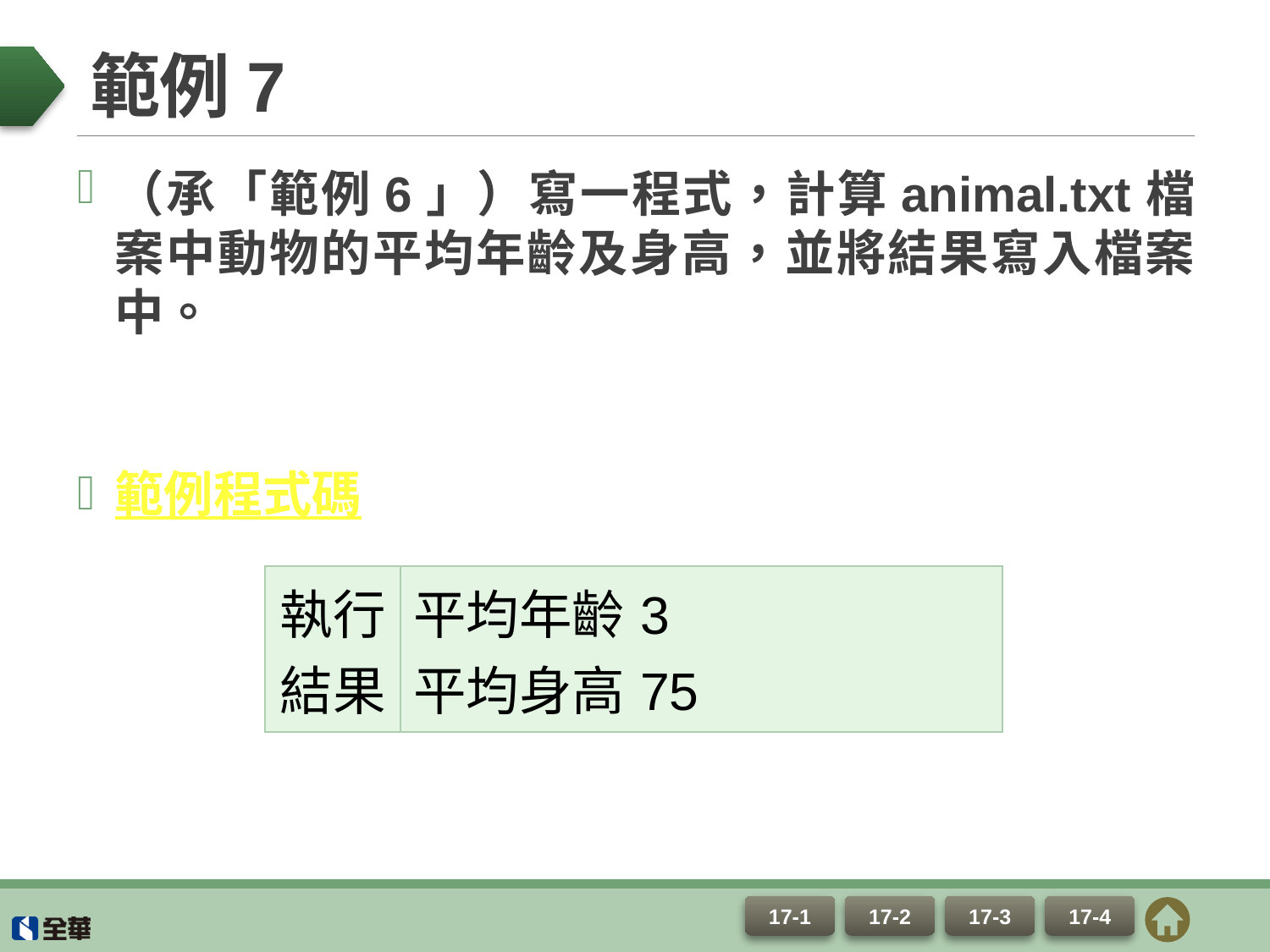

# 範例7
（承「範例6」）寫一程式，計算animal.txt檔案中動物的平均年齡及身高，並將結果寫入檔案中。

範例程式碼
| 執行結果 | 平均年齡3 平均身高75 |
| --- | --- |